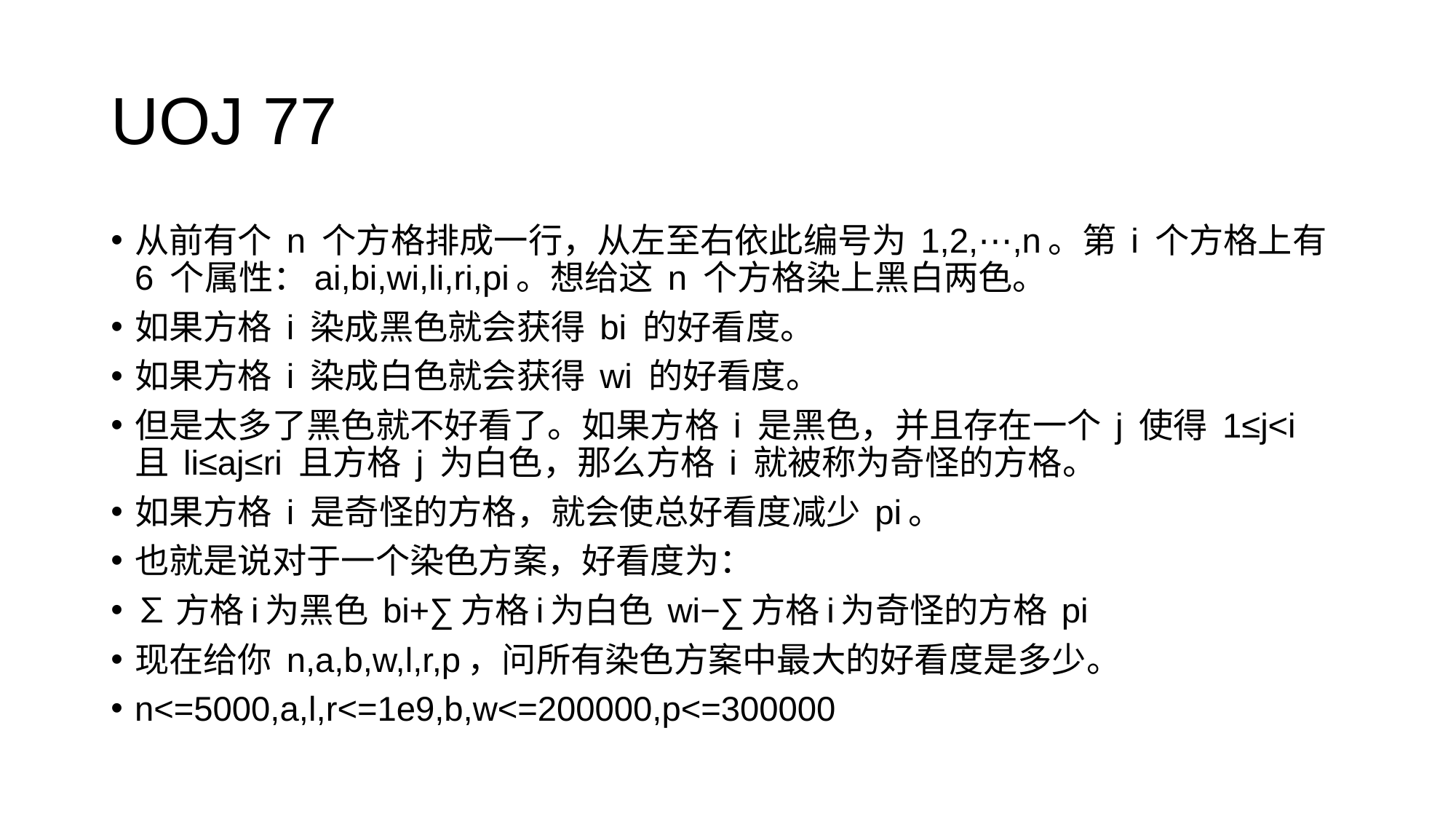

# UOJ 77
从前有个 n 个方格排成一行，从左至右依此编号为 1,2,⋯,n。第 i 个方格上有 6 个属性：ai,bi,wi,li,ri,pi。想给这 n 个方格染上黑白两色。
如果方格 i 染成黑色就会获得 bi 的好看度。
如果方格 i 染成白色就会获得 wi 的好看度。
但是太多了黑色就不好看了。如果方格 i 是黑色，并且存在一个 j 使得 1≤j<i 且 li≤aj≤ri 且方格 j 为白色，那么方格 i 就被称为奇怪的方格。
如果方格 i 是奇怪的方格，就会使总好看度减少 pi。
也就是说对于一个染色方案，好看度为：
∑方格i为黑色 bi+∑方格i为白色 wi−∑方格i为奇怪的方格 pi
现在给你 n,a,b,w,l,r,p，问所有染色方案中最大的好看度是多少。
n<=5000,a,l,r<=1e9,b,w<=200000,p<=300000